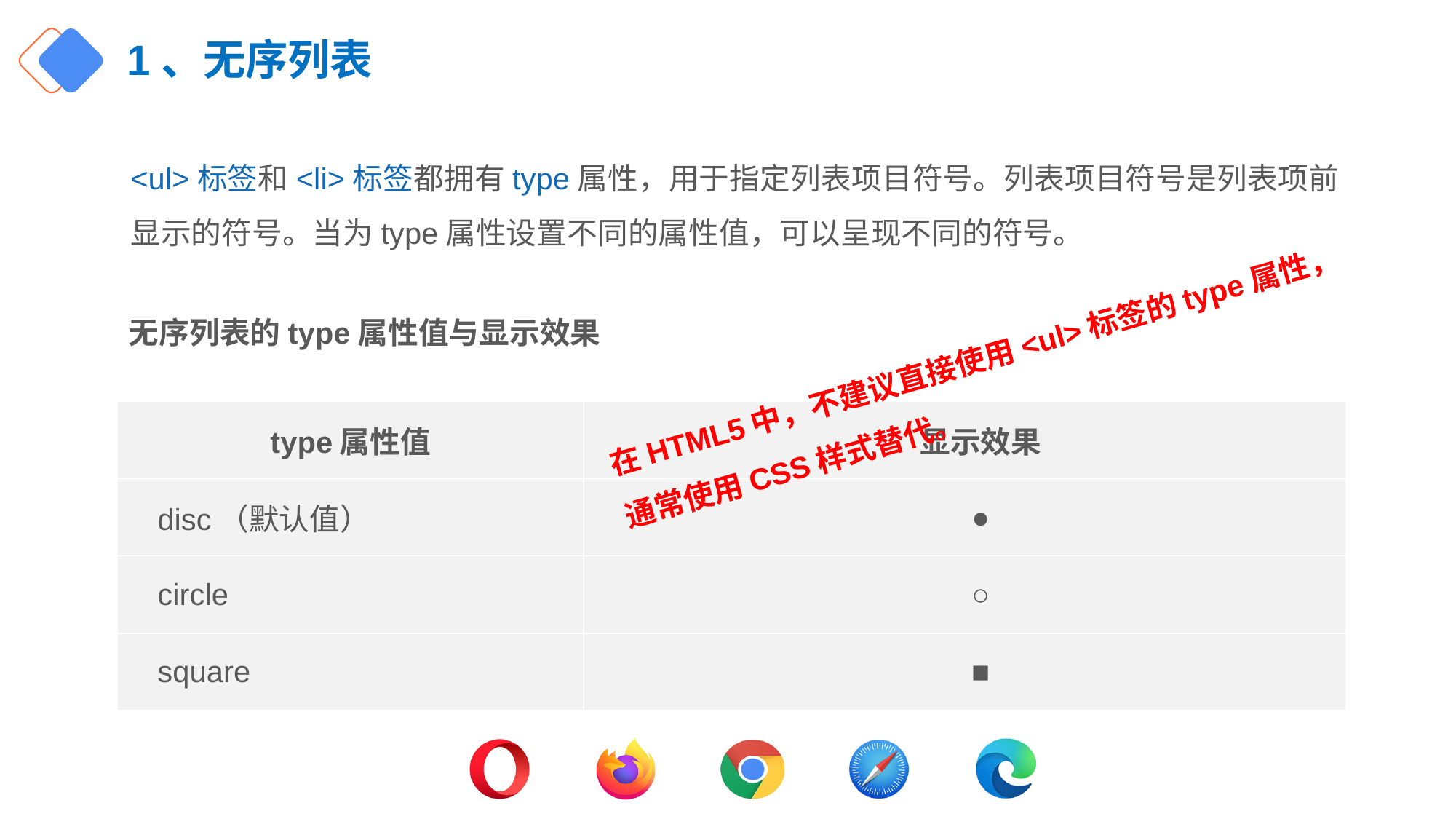

# 1、无序列表
<ul>标签和<li>标签都拥有type属性，用于指定列表项目符号。列表项目符号是列表项前显示的符号。当为type属性设置不同的属性值，可以呈现不同的符号。
无序列表的type属性值与显示效果
在HTML5中，不建议直接使用<ul>标签的type属性，通常使用CSS样式替代。

| type属性值 | 显示效果 |
| --- | --- |
| disc（默认值） | ● |
| circle | ○ |
| square | ■ |